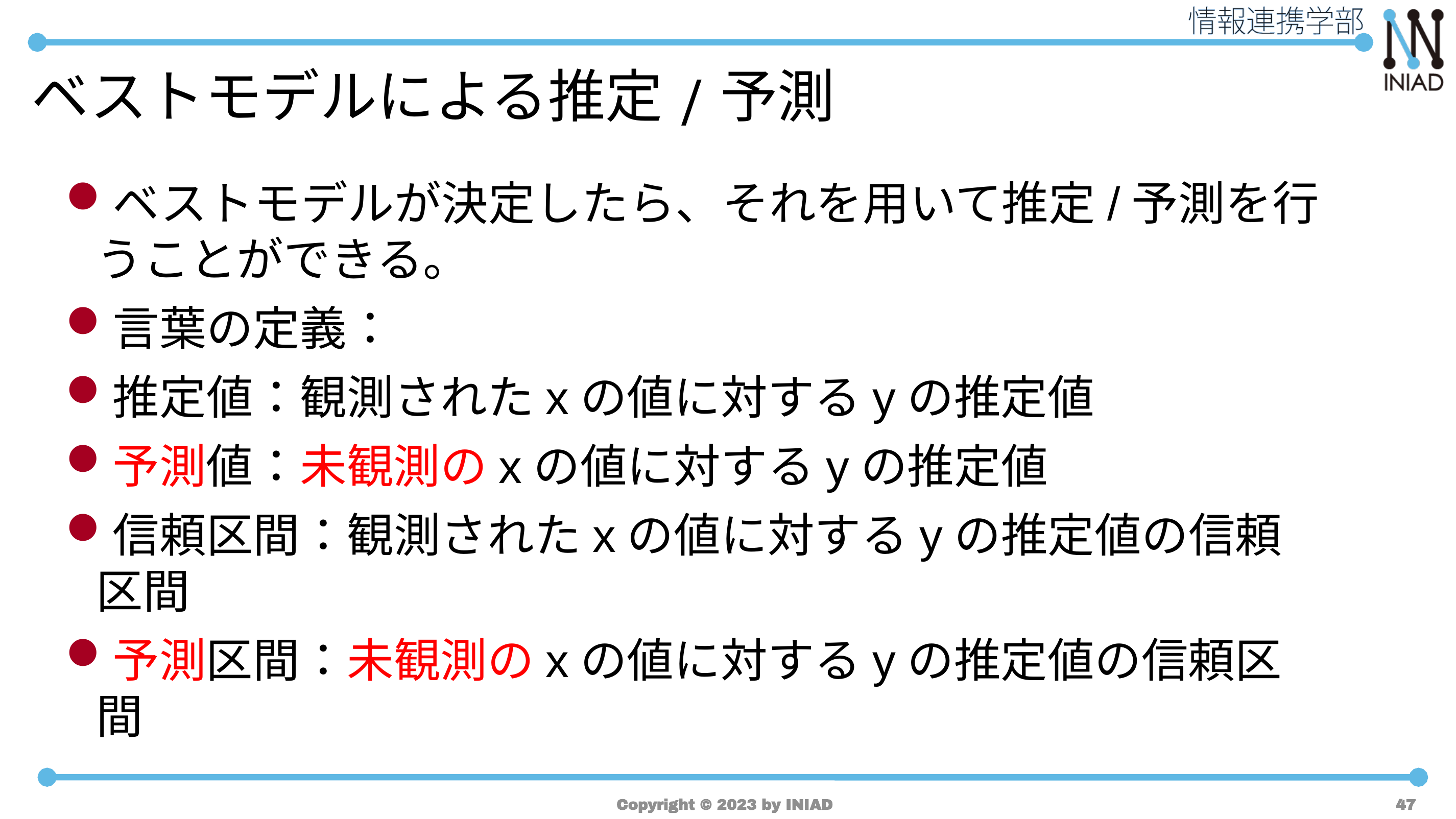

# ベストモデルによる推定/予測
ベストモデルが決定したら、それを用いて推定/予測を行うことができる。
言葉の定義：
推定値：観測されたxの値に対するyの推定値
予測値：未観測のxの値に対するyの推定値
信頼区間：観測されたxの値に対するyの推定値の信頼区間
予測区間：未観測のxの値に対するyの推定値の信頼区間

例）学位取得後10年の学者の年収は？
Copyright © 2023 by INIAD
47